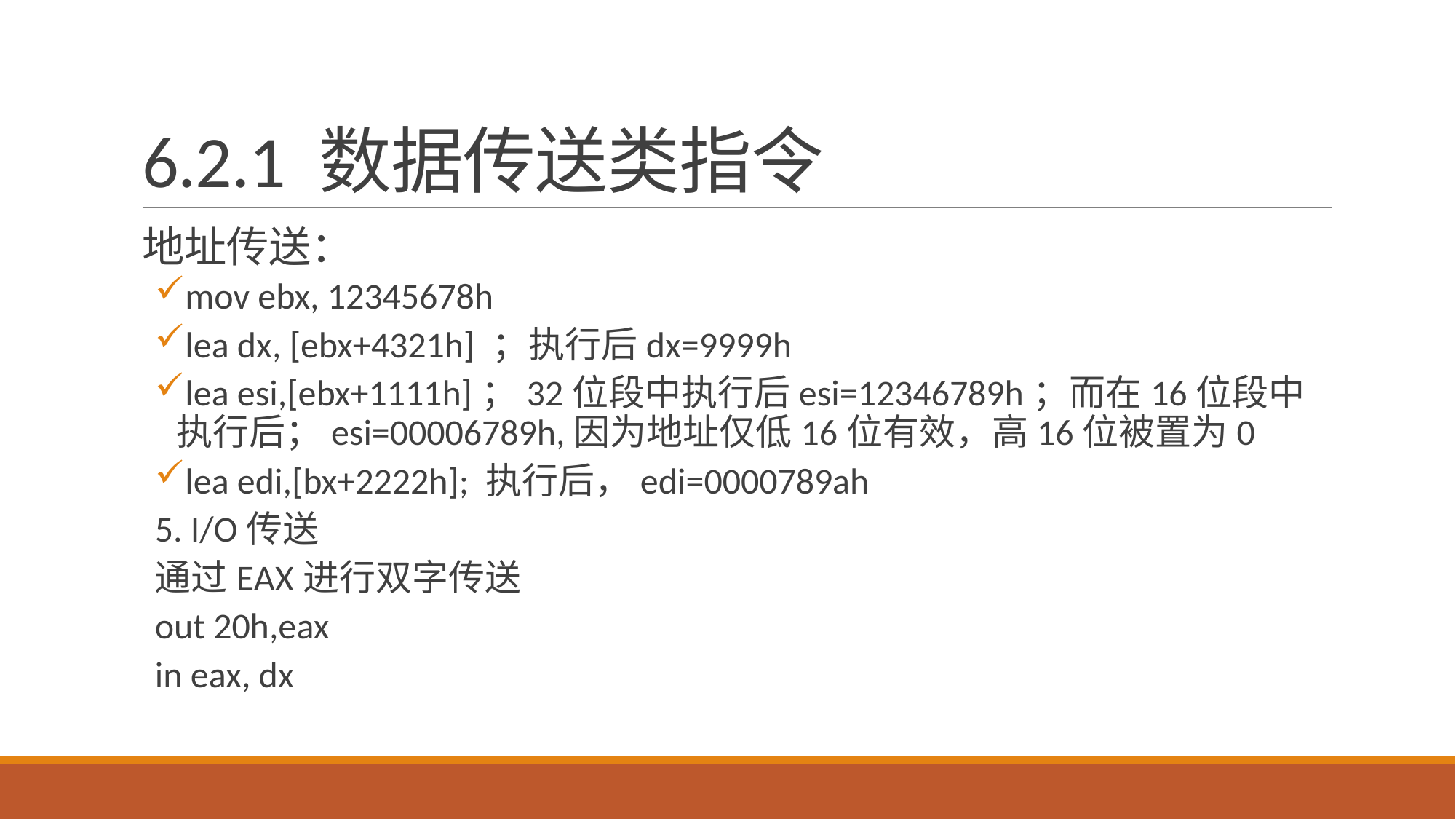

# 6.2.1 数据传送类指令
地址传送：
mov ebx, 12345678h
lea dx, [ebx+4321h] ；执行后dx=9999h
lea esi,[ebx+1111h]；32位段中执行后esi=12346789h；而在16位段中执行后；esi=00006789h,因为地址仅低16位有效，高16位被置为0
lea edi,[bx+2222h]; 执行后，edi=0000789ah
5. I/O传送
通过EAX进行双字传送
out 20h,eax
in eax, dx